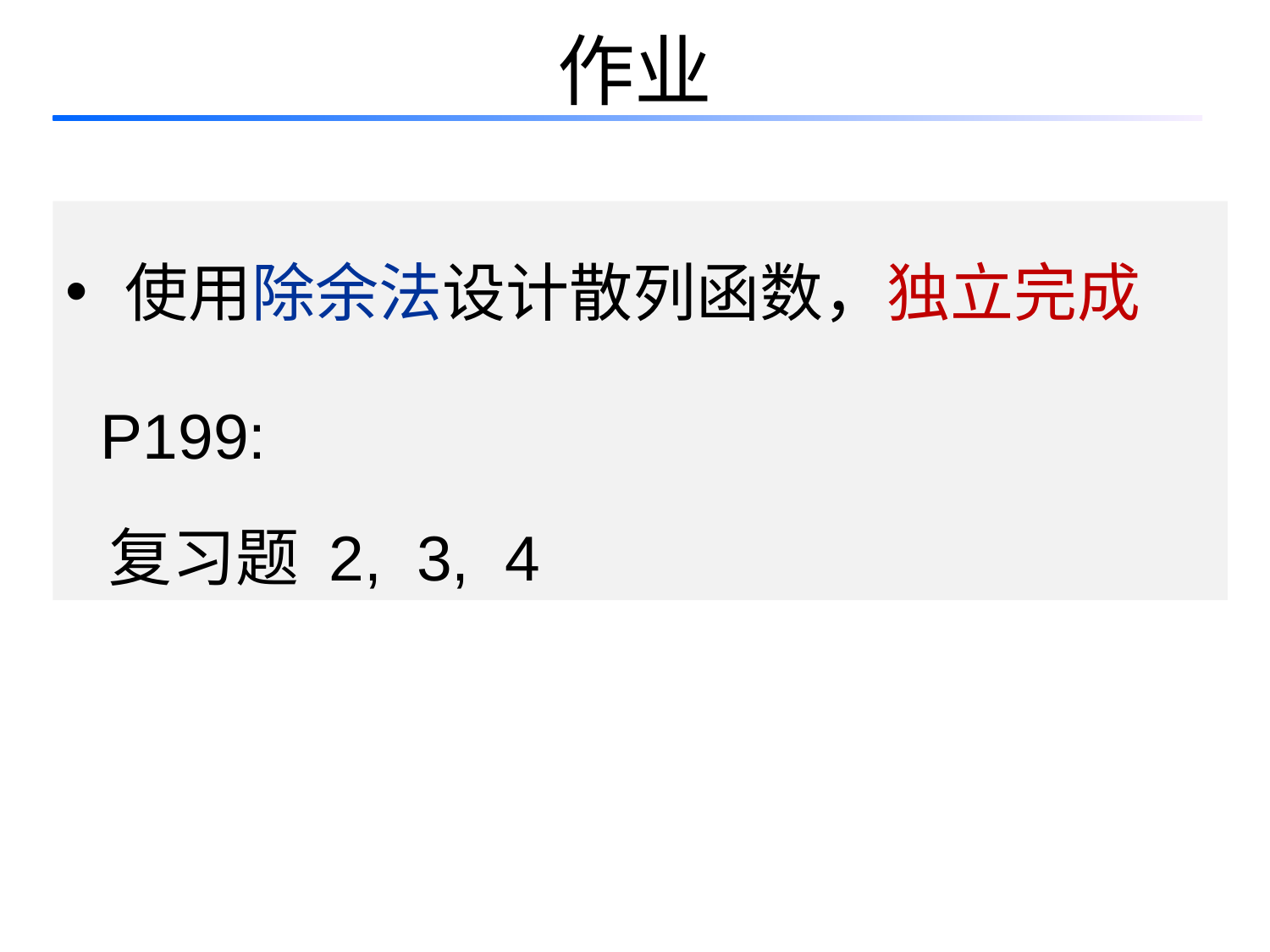

# 作业

 使用除余法设计散列函数，独立完成
  P199:
  复习题 2,  3,  4